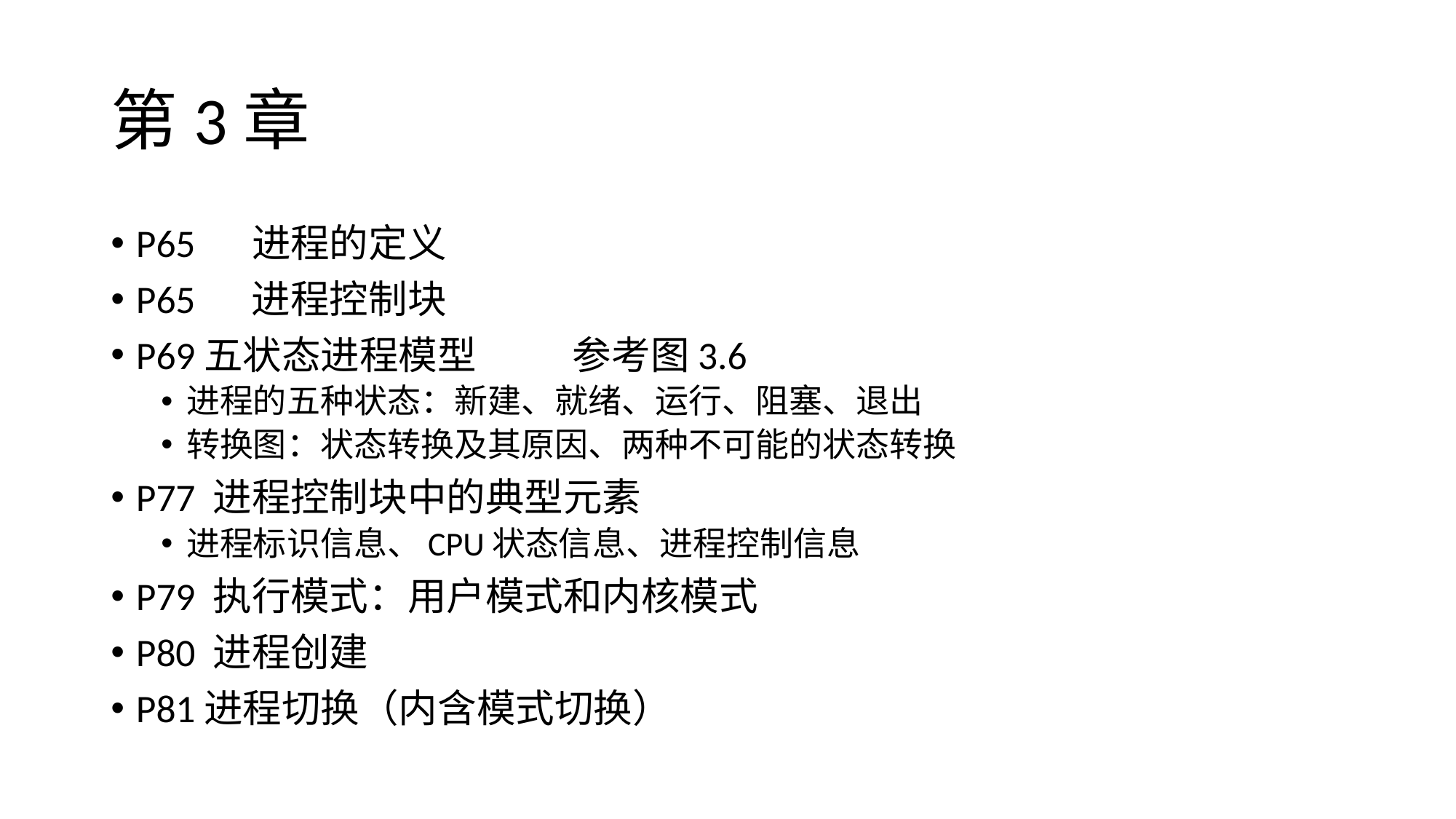

# 第3章
P65 　进程的定义
P65　 进程控制块
P69五状态进程模型           参考图3.6
进程的五种状态：新建、就绪、运行、阻塞、退出
转换图：状态转换及其原因、两种不可能的状态转换
P77 进程控制块中的典型元素
进程标识信息、CPU状态信息、进程控制信息
P79 执行模式：用户模式和内核模式
P80 进程创建
P81进程切换（内含模式切换）